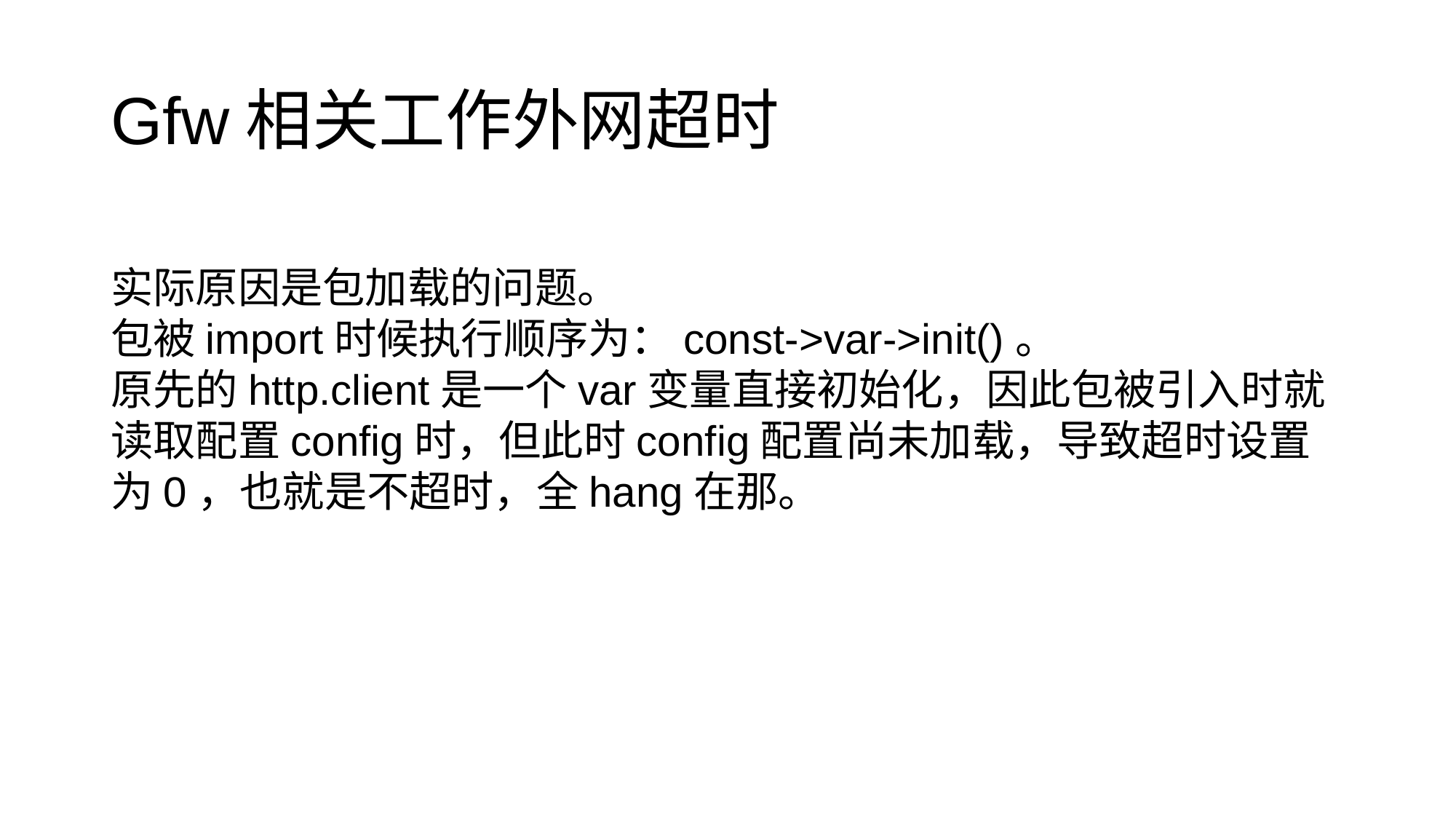

# Gfw相关工作外网超时
实际原因是包加载的问题。
包被import时候执行顺序为：const->var->init()。
原先的http.client是一个var变量直接初始化，因此包被引入时就读取配置config时，但此时config配置尚未加载，导致超时设置为0，也就是不超时，全hang在那。